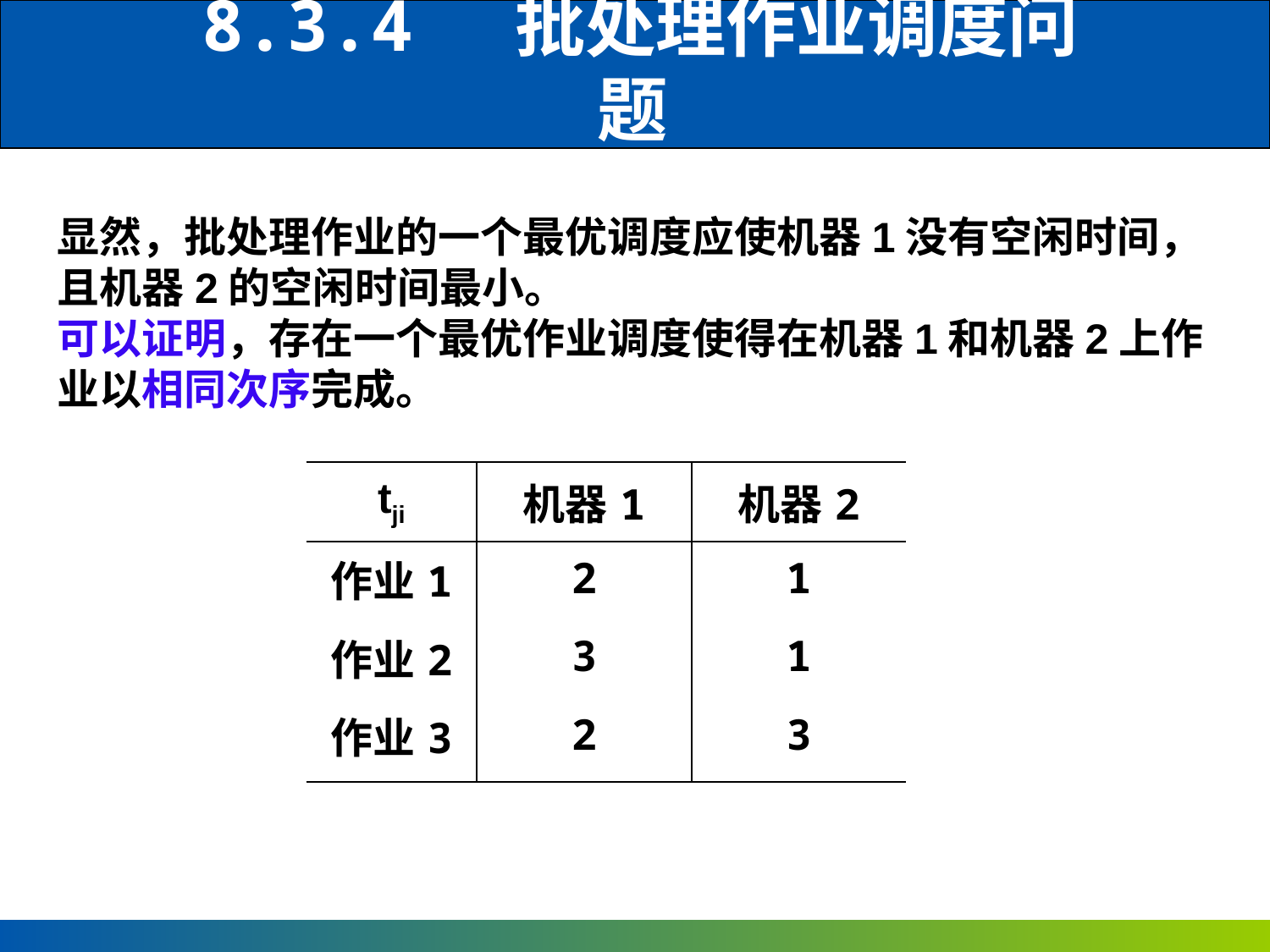

8.3.4  批处理作业调度问题
显然，批处理作业的一个最优调度应使机器1没有空闲时间，且机器2的空闲时间最小。
可以证明，存在一个最优作业调度使得在机器1和机器2上作业以相同次序完成。

| tji | 机器1 | 机器2 |
| --- | --- | --- |
| 作业1 | 2 | 1 |
| 作业2 | 3 | 1 |
| 作业3 | 2 | 3 |